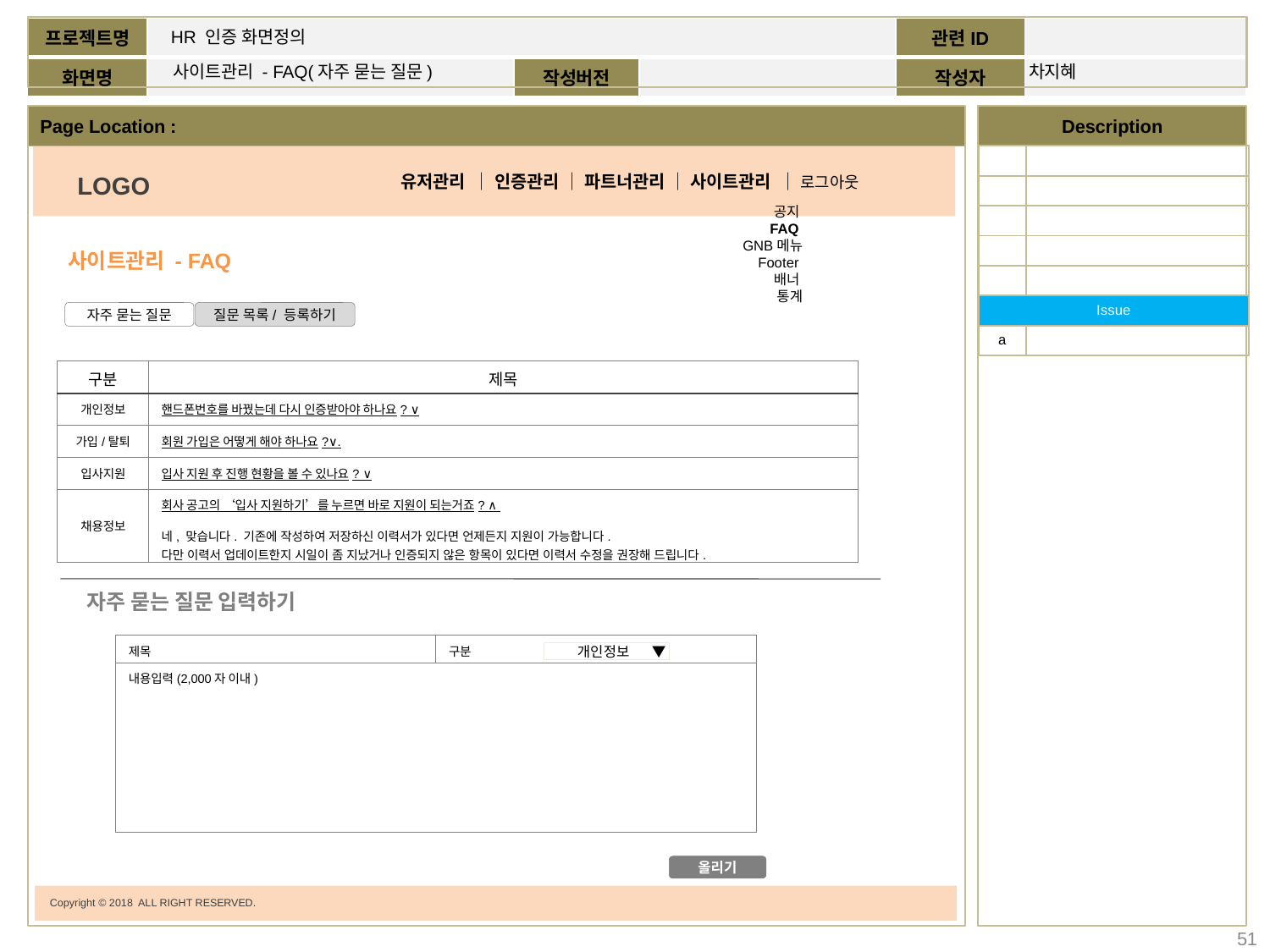

HR 인증 화면정의
사이트관리 - FAQ(자주 묻는 질문)
차지혜
|  |  |
| --- | --- |
|  |  |
|  |  |
|  |  |
|  |  |
| Issue |  |
| a |  |

LOGO
유저관리  │ 인증관리 │ 파트너관리 │ 사이트관리  │ 로그아웃
공지
FAQ
GNB메뉴
Footer
배너
통계
사이트관리 - FAQ
자주 묻는 질문
질문 목록/ 등록하기
| 구분 | 제목 |
| --- | --- |
| 개인정보 | 핸드폰번호를 바꿨는데 다시 인증받아야 하나요? ∨ |
| 가입/탈퇴 | 회원 가입은 어떻게 해야 하나요?∨. |
| 입사지원 | 입사 지원 후 진행 현황을 볼 수 있나요? ∨ |
| 채용정보 | 회사 공고의 ‘입사 지원하기’를 누르면 바로 지원이 되는거죠? ∧ 네, 맞습니다. 기존에 작성하여 저장하신 이력서가 있다면 언제든지 지원이 가능합니다. 다만 이력서 업데이트한지 시일이 좀 지났거나 인증되지 않은 항목이 있다면 이력서 수정을 권장해 드립니다. |
자주 묻는 질문 입력하기
| 제목 | 구분 |
| --- | --- |
| 내용입력(2,000자 이내) |  |
개인정보       ▼
올리기

Copyright © 2018  ALL RIGHT RESERVED.
51